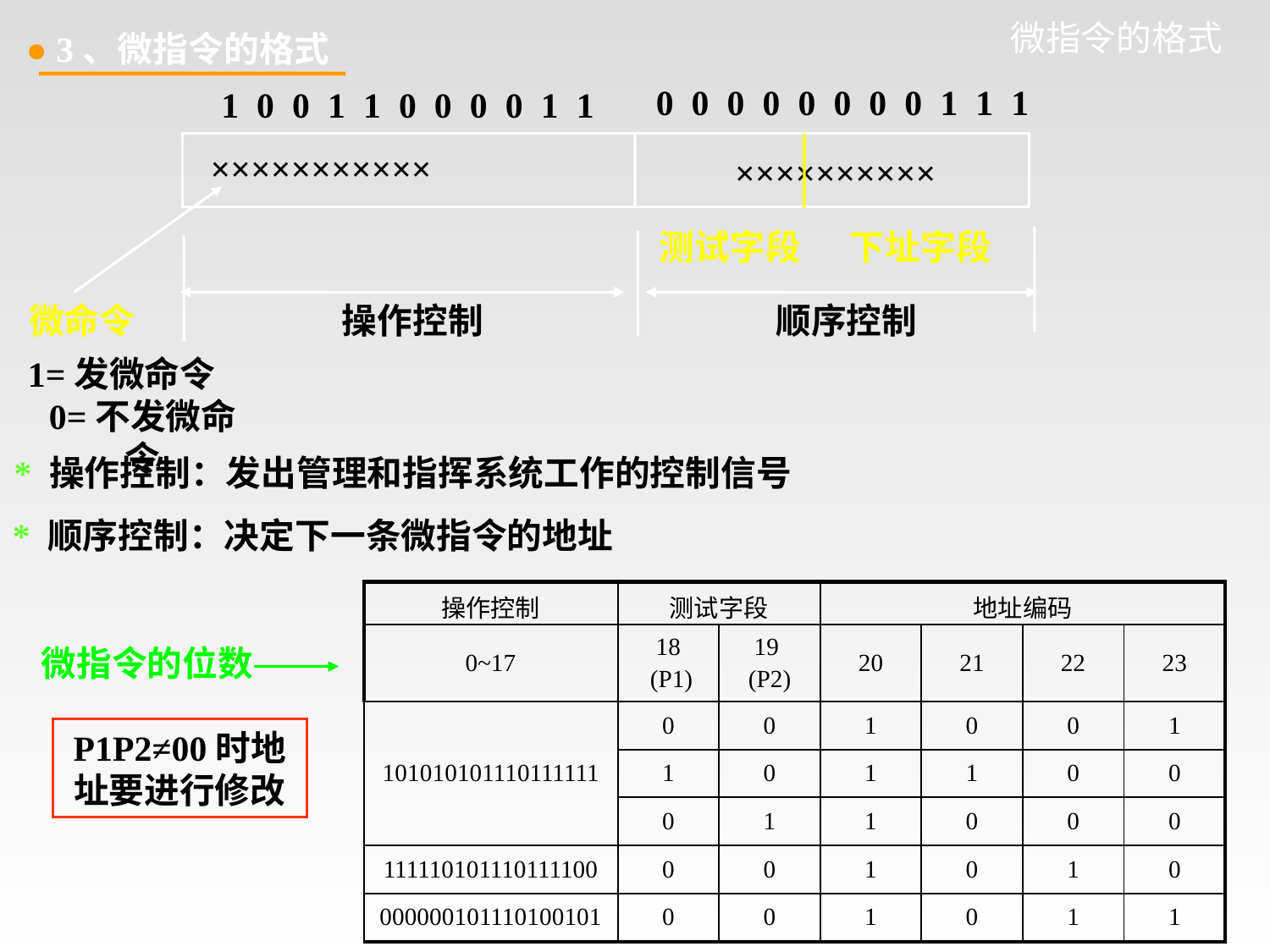

● 3、微指令的格式

# 微指令的格式
0  0  0  0  0  0  0  0  1  1  1
1  0  0  1  1  0  0  0  0  1  1

×××××××××××
××××××××××

测试字段
下址字段

微命令

操作控制

顺序控制
1=发微命令
0=不发微命令
* 操作控制：发出管理和指挥系统工作的控制信号
* 顺序控制：决定下一条微指令的地址
| 操作控制 | 测试字段 |  | 地址编码 |  |  |  |
| --- | --- | --- | --- | --- | --- | --- |
| 0~17 | 18 (P1) | 19 (P2) | 20 | 21 | 22 | 23 |
| 101010101110111111 | 0 | 0 | 1 | 0 | 0 | 1 |
|  | 1 | 0 | 1 | 1 | 0 | 0 |
|  | 0 | 1 | 1 | 0 | 0 | 0 |
| 111110101110111100 | 0 | 0 | 1 | 0 | 1 | 0 |
| 000000101110100101 | 0 | 0 | 1 | 0 | 1 | 1 |
微指令的位数

P1P2≠00时地址要进行修改